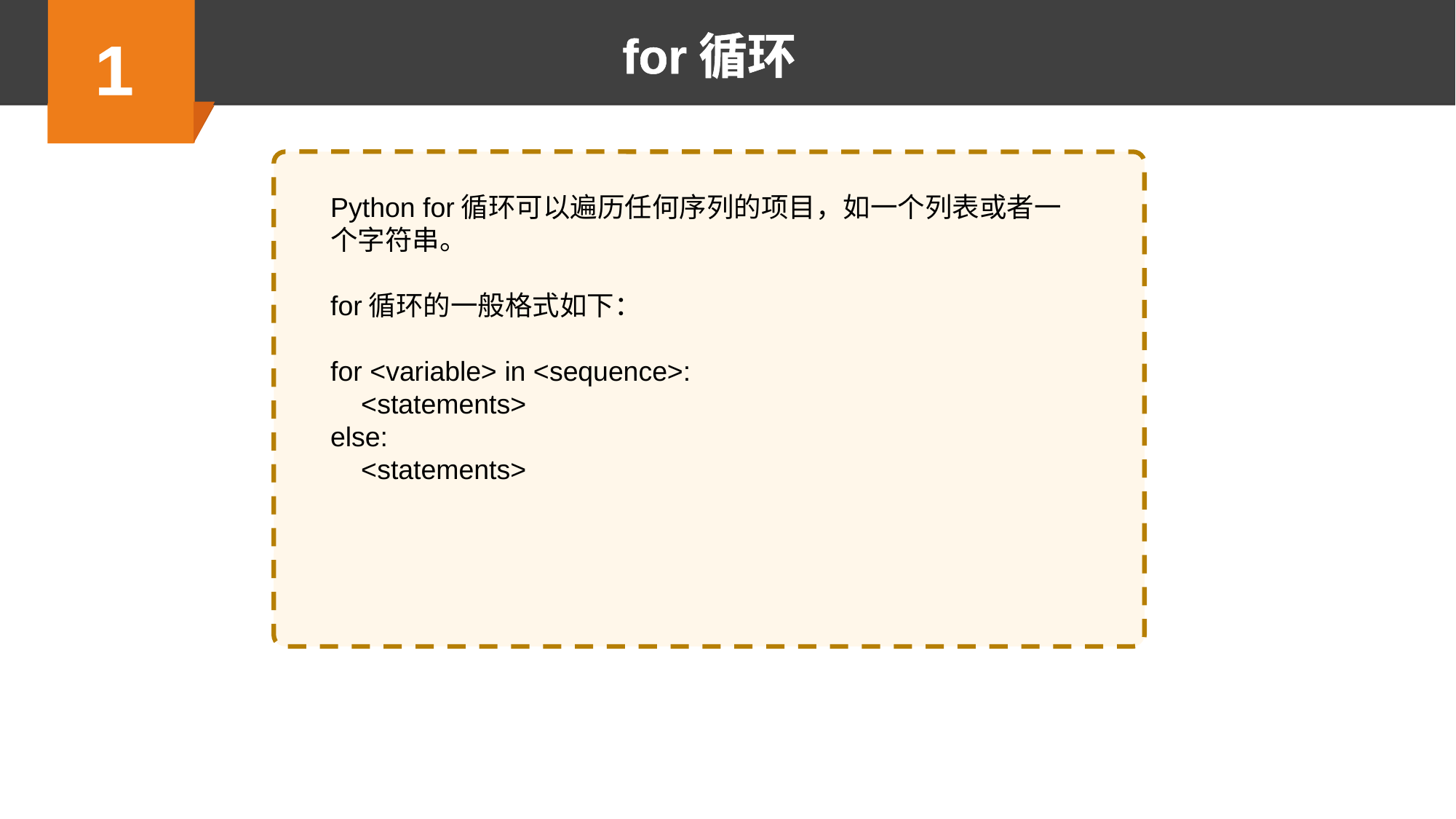

1
for循环

Python for循环可以遍历任何序列的项目，如一个列表或者一个字符串。

for循环的一般格式如下：

for <variable> in <sequence>:
    <statements>
else:
    <statements>